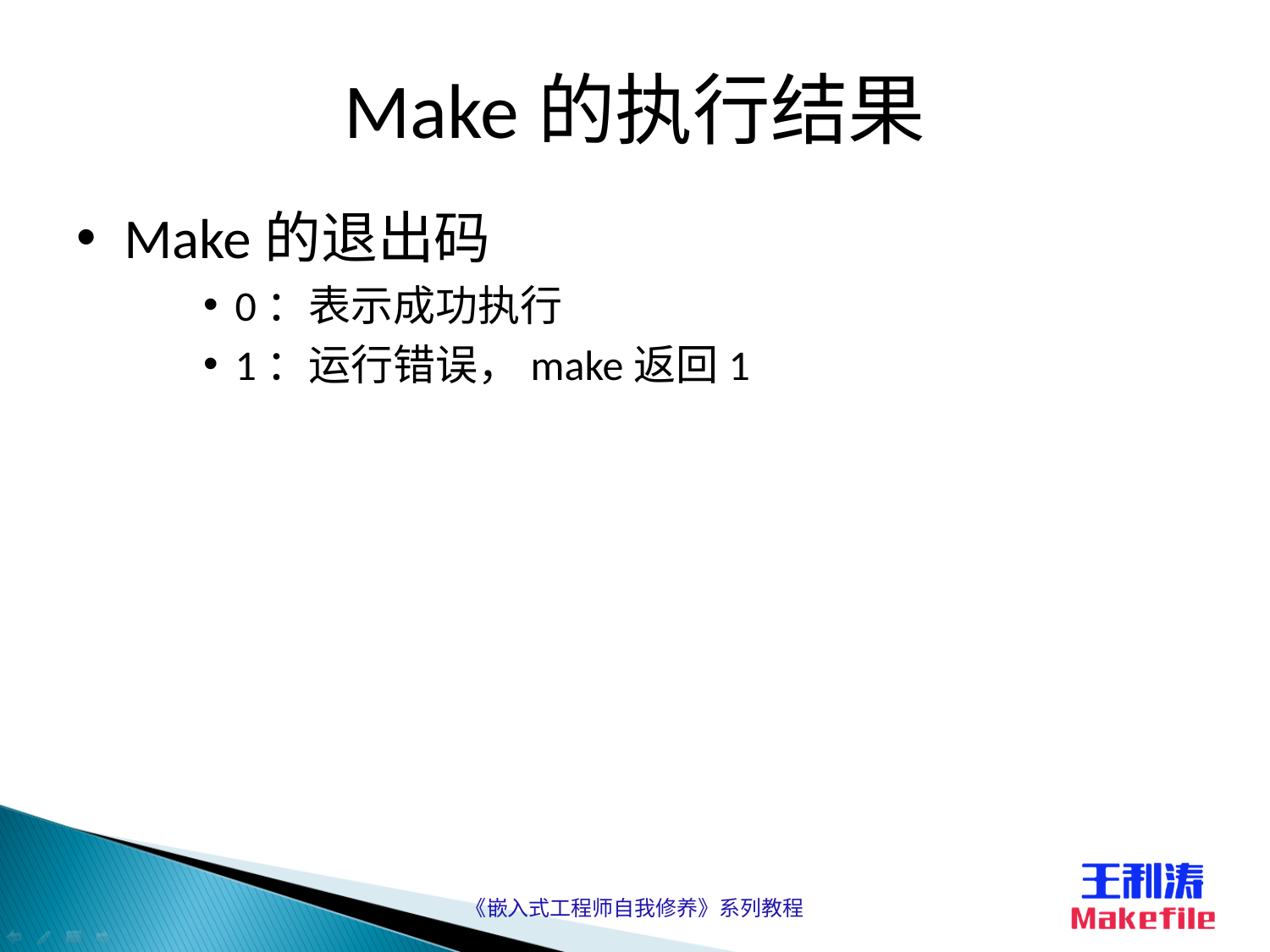

# Make的执行结果
Make的退出码
0：表示成功执行
1：运行错误，make返回1

《嵌入式工程师自我修养》系列教程